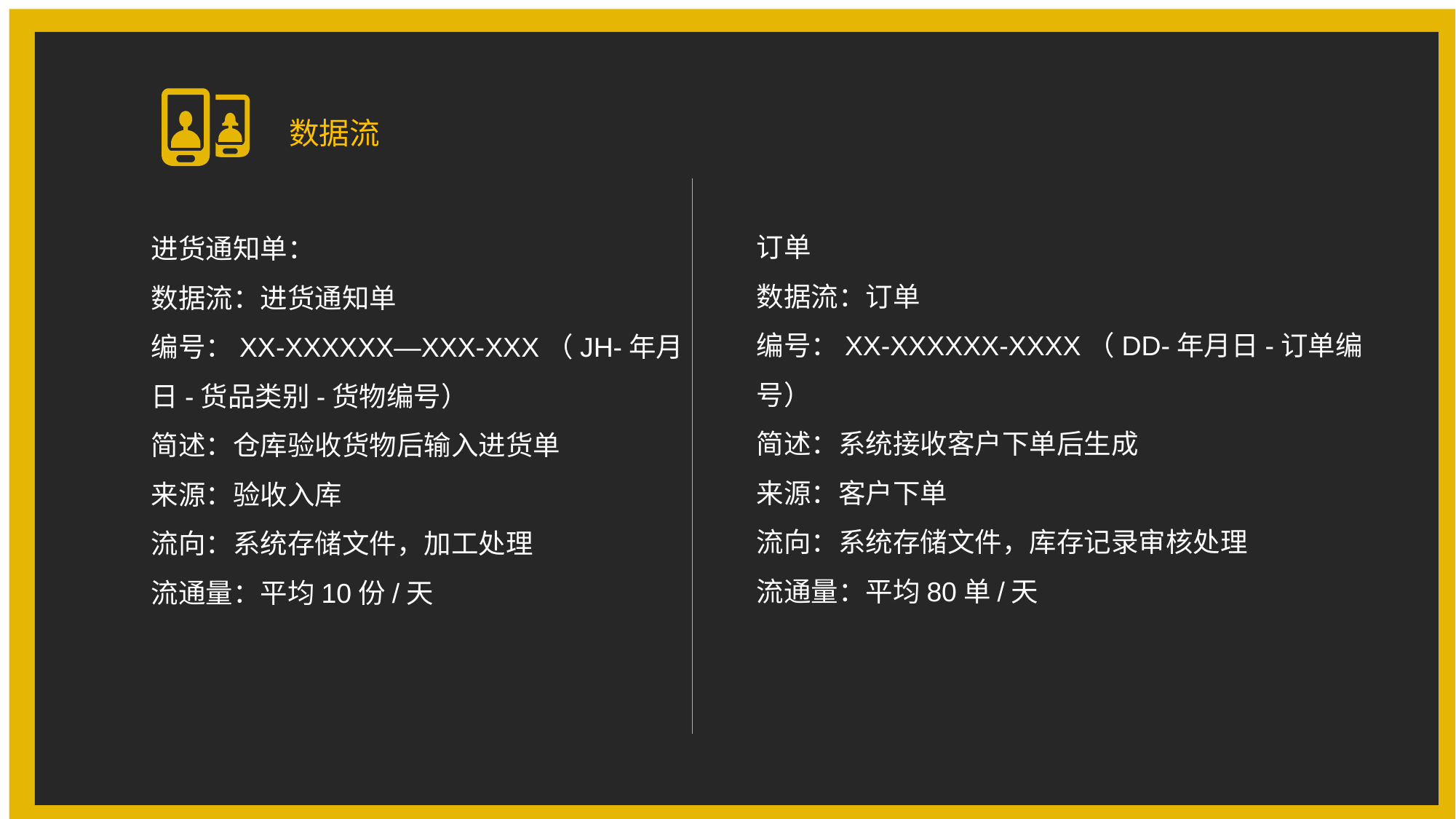

数据流
订单
数据流：订单
编号：XX-XXXXXX-XXXX（DD-年月日-订单编号）
简述：系统接收客户下单后生成
来源：客户下单
流向：系统存储文件，库存记录审核处理
流通量：平均80单/天

进货通知单：
数据流：进货通知单
编号：XX-XXXXXX—XXX-XXX（JH-年月
日-货品类别-货物编号）
简述：仓库验收货物后输入进货单
来源：验收入库
流向：系统存储文件，加工处理
流通量：平均10份/天